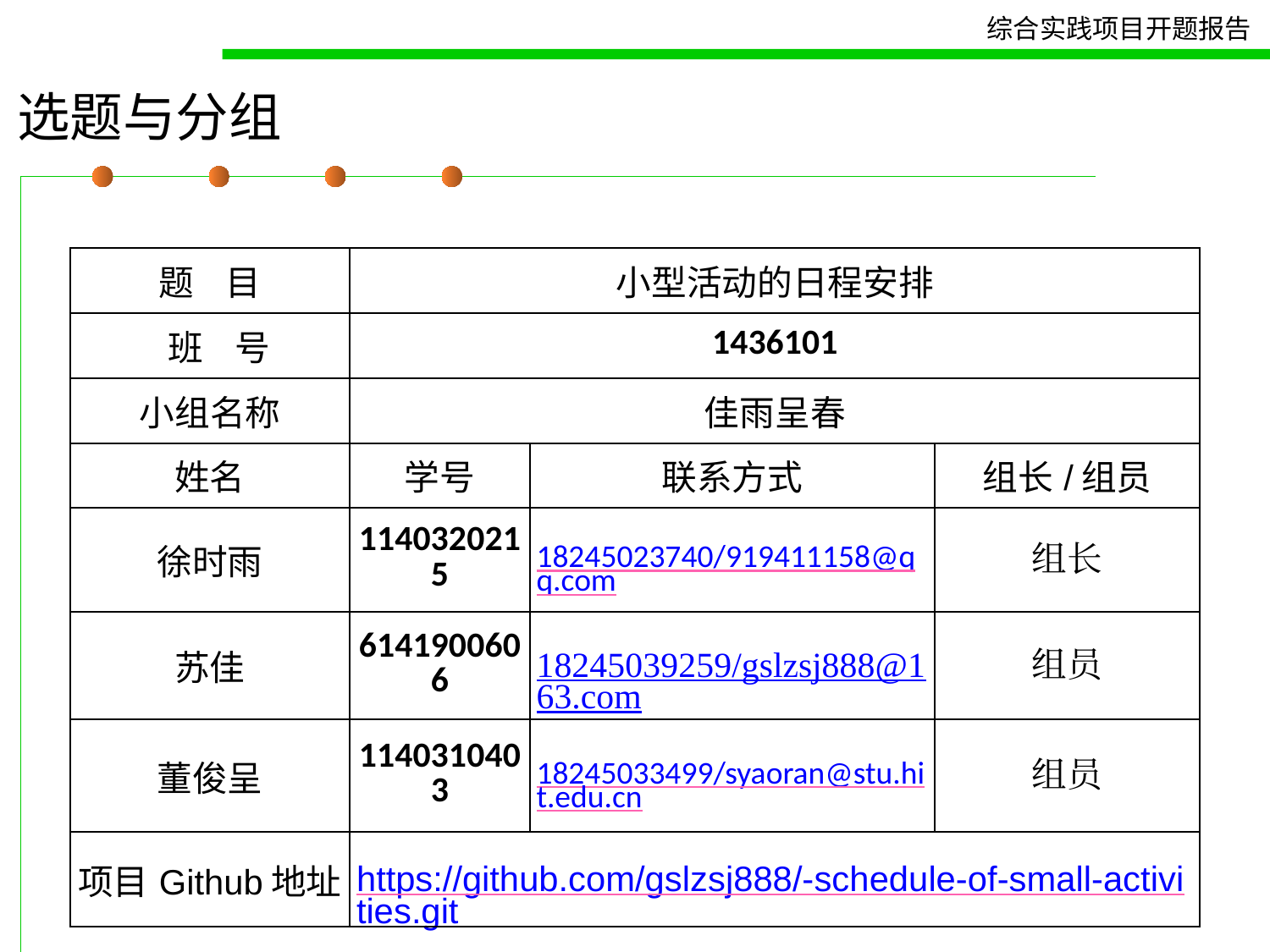

选题与分组
| 题 目 | 小型活动的日程安排 |  |  |
| --- | --- | --- | --- |
| 班 号 | 1436101 |  |  |
| 小组名称 | 佳雨呈春 |  |  |
| 姓名 | 学号 | 联系方式 | 组长/组员 |
| 徐时雨 | 1140320215 | 18245023740/919411158@qq.com | 组长 |
| 苏佳 | 6141900606 | 18245039259/gslzsj888@163.com | 组员 |
| 董俊呈 | 1140310403 | 18245033499/syaoran@stu.hit.edu.cn | 组员 |
| 项目Github地址 | https://github.com/gslzsj888/-schedule-of-small-activities.git |  |  |